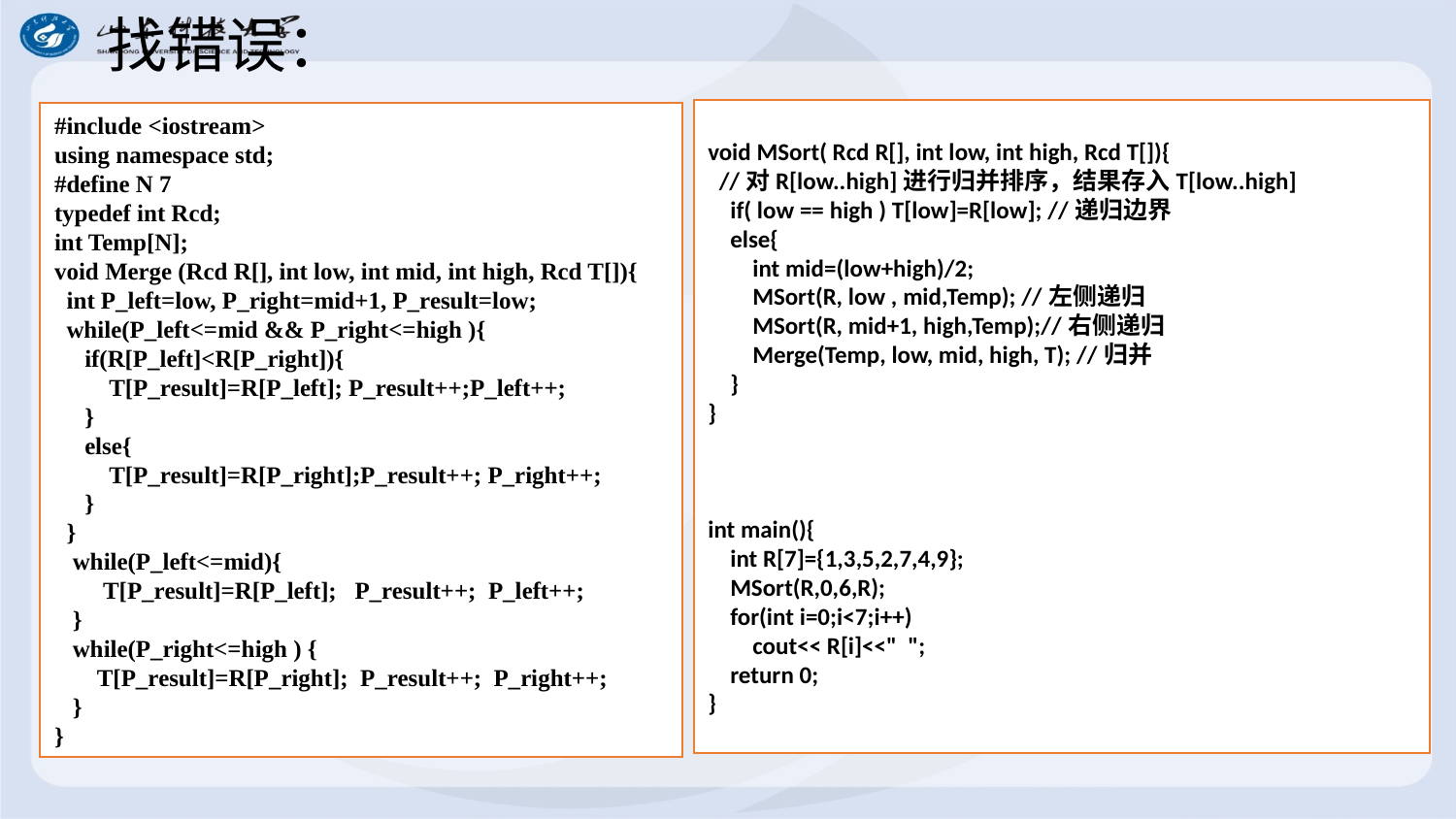

# 找错误：

void MSort( Rcd R[], int low, int high, Rcd T[]){
  //对R[low..high]进行归并排序，结果存入T[low..high]
    if( low == high ) T[low]=R[low]; //递归边界
    else{
        int mid=(low+high)/2;
        MSort(R, low , mid,Temp); //左侧递归
        MSort(R, mid+1, high,Temp);//右侧递归
        Merge(Temp, low, mid, high, T); //归并
    }
}

int main(){
    int R[7]={1,3,5,2,7,4,9};
    MSort(R,0,6,R);
    for(int i=0;i<7;i++)
        cout<< R[i]<<"  ";
    return 0;
}

#include <iostream>
using namespace std;
#define N 7
typedef int Rcd;
int Temp[N];
void Merge (Rcd R[], int low, int mid, int high, Rcd T[]){
  int P_left=low, P_right=mid+1, P_result=low;
  while(P_left<=mid && P_right<=high ){
     if(R[P_left]<R[P_right]){
         T[P_result]=R[P_left]; P_result++;P_left++;
     }
     else{
         T[P_result]=R[P_right];P_result++; P_right++;
     }
  }
   while(P_left<=mid){
        T[P_result]=R[P_left];   P_result++;  P_left++;
   }
   while(P_right<=high ) {
       T[P_result]=R[P_right];  P_result++;  P_right++;
   }
}